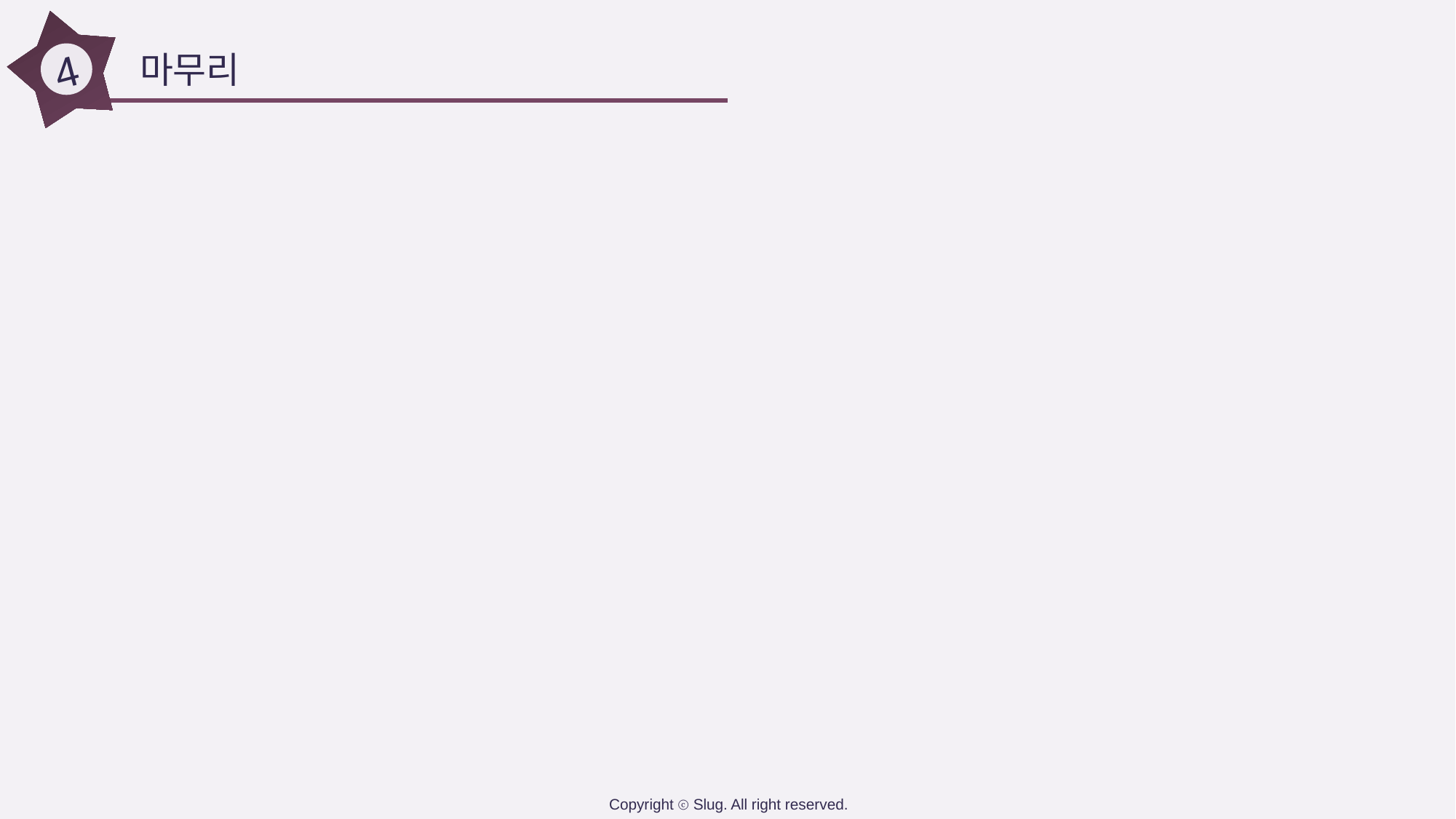

4
마무리
Copyright ⓒ Slug. All right reserved.